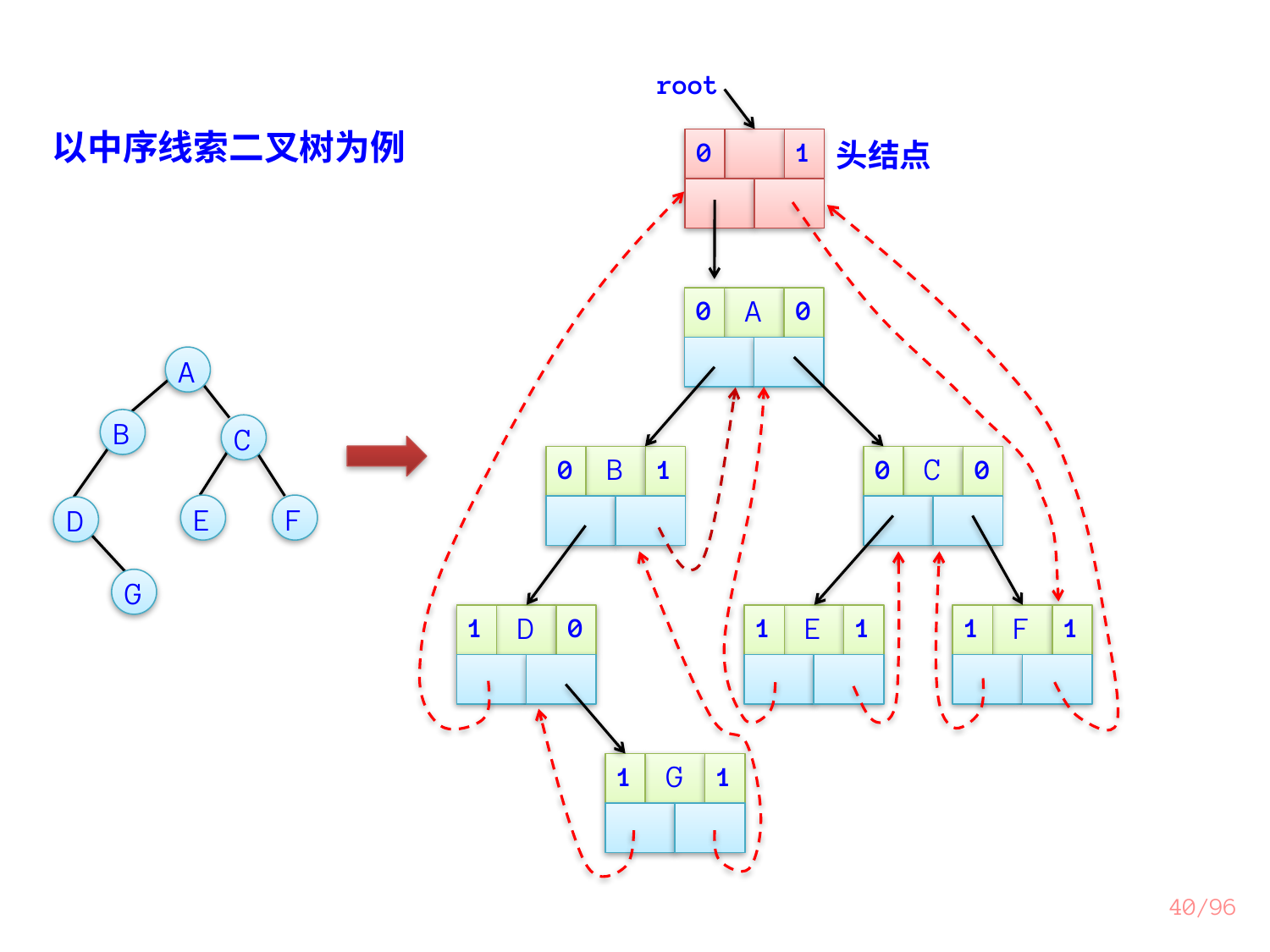

root
0

1

头结点

0
A
0

0
B
1

0
C
0

1
D
0

1
E
1

1
F
1

1
G
1

以中序线索二叉树为例
A

B
C

E
F
D

G

40/96